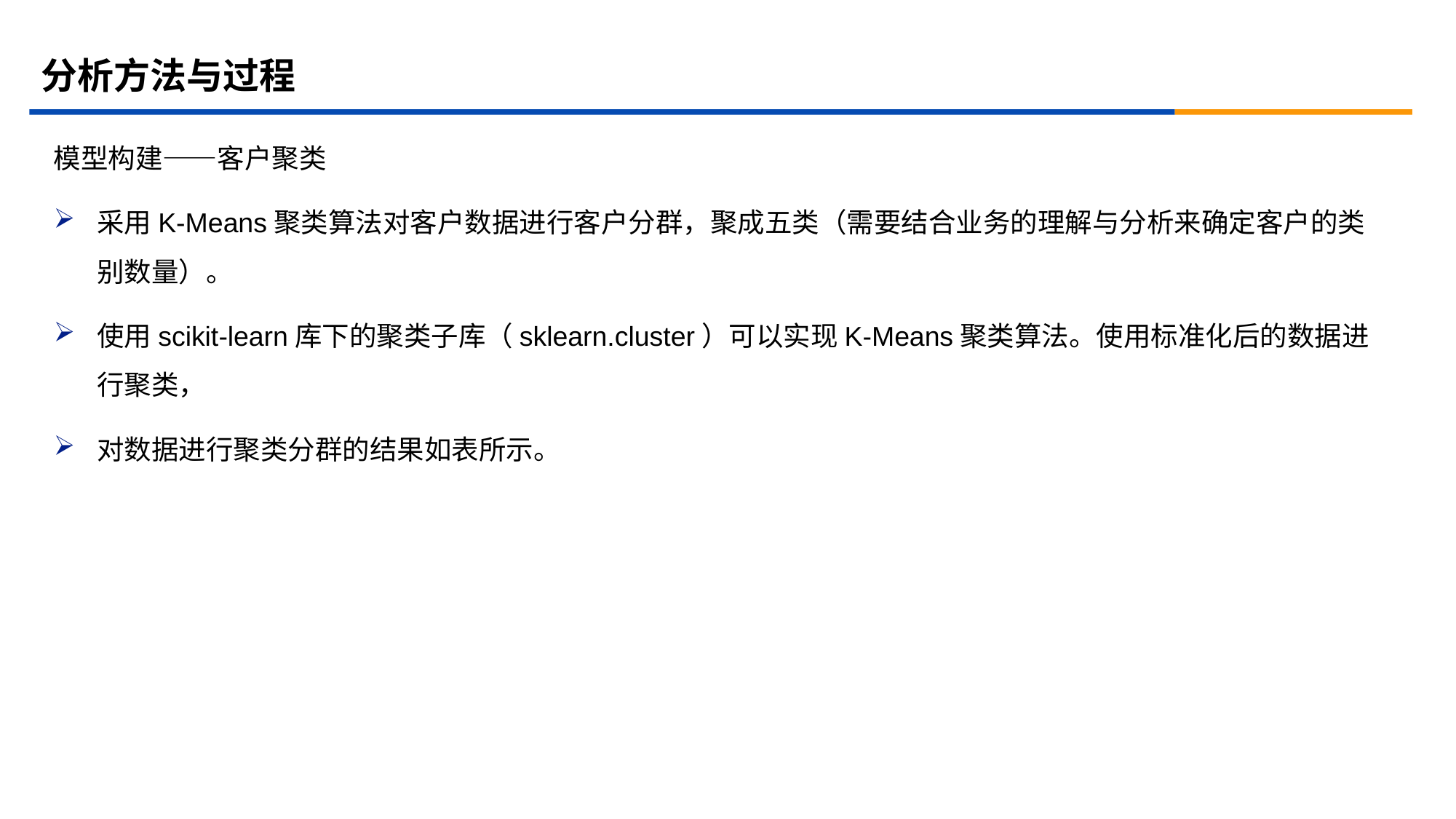

# 分析方法与过程
模型构建——客户聚类
采用K-Means聚类算法对客户数据进行客户分群，聚成五类（需要结合业务的理解与分析来确定客户的类别数量）。
使用scikit-learn库下的聚类子库（sklearn.cluster）可以实现K-Means聚类算法。使用标准化后的数据进行聚类，
对数据进行聚类分群的结果如表所示。